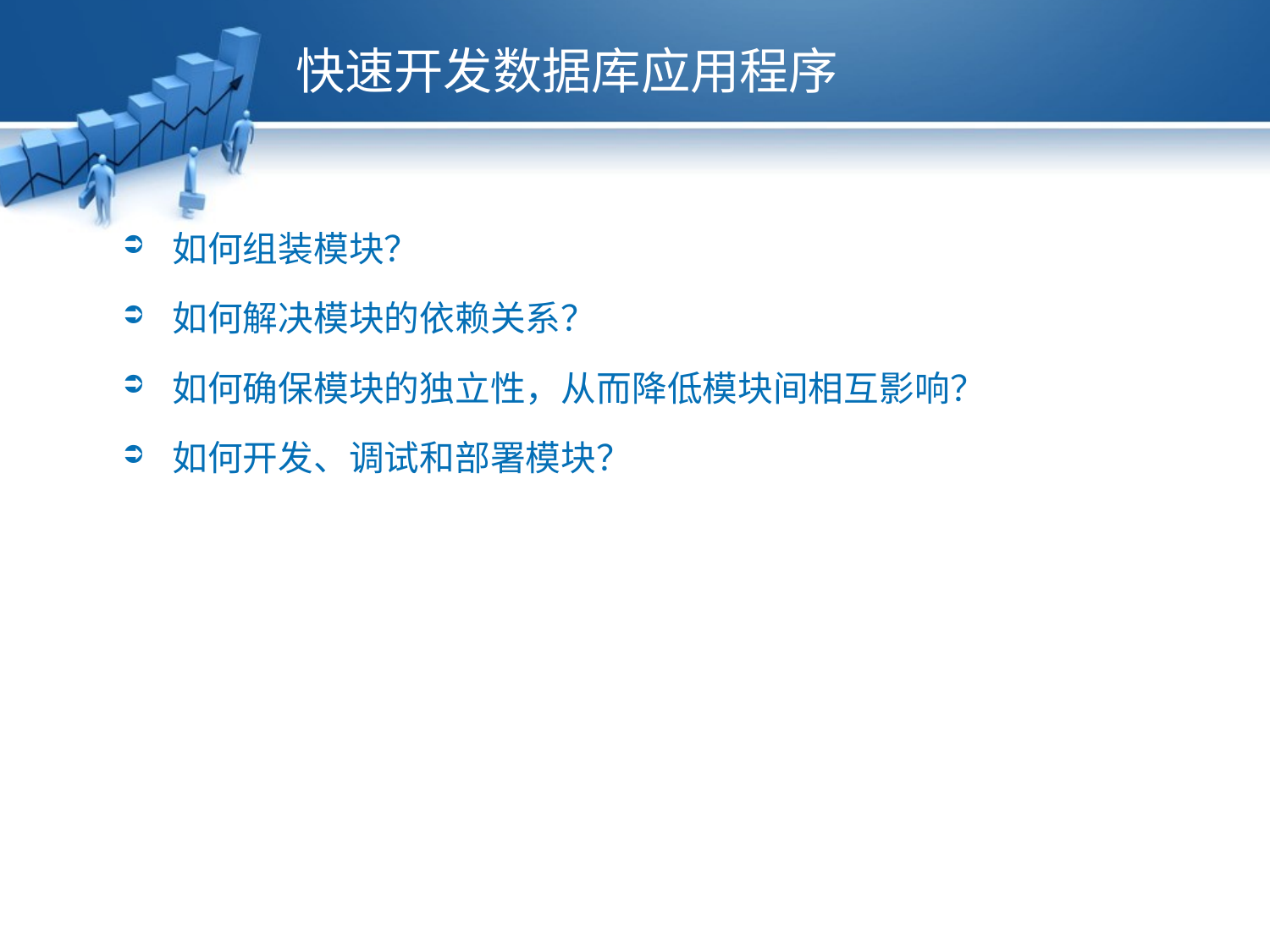

# 快速开发数据库应用程序
如何组装模块？
如何解决模块的依赖关系？
如何确保模块的独立性，从而降低模块间相互影响？
如何开发、调试和部署模块？